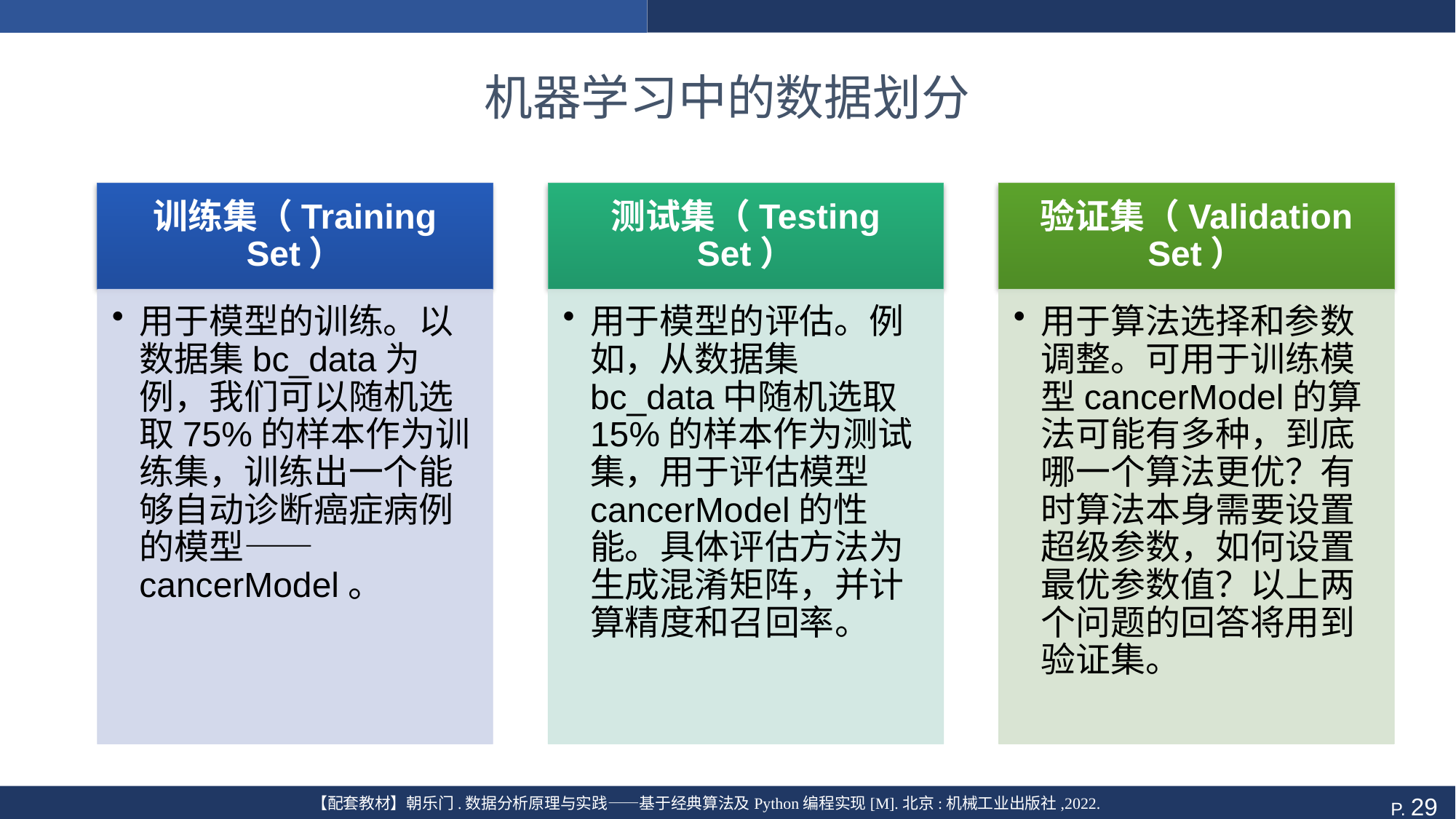

# 机器学习中的数据划分
训练集（Training Set）
用于模型的训练。以数据集bc_data为例，我们可以随机选取75%的样本作为训练集，训练出一个能够自动诊断癌症病例的模型——cancerModel。
测试集（Testing Set）
用于模型的评估。例如，从数据集bc_data中随机选取15%的样本作为测试集，用于评估模型cancerModel的性能。具体评估方法为生成混淆矩阵，并计算精度和召回率。
验证集（Validation Set）
用于算法选择和参数调整。可用于训练模型cancerModel的算法可能有多种，到底哪一个算法更优？有时算法本身需要设置超级参数，如何设置最优参数值？以上两个问题的回答将用到验证集。